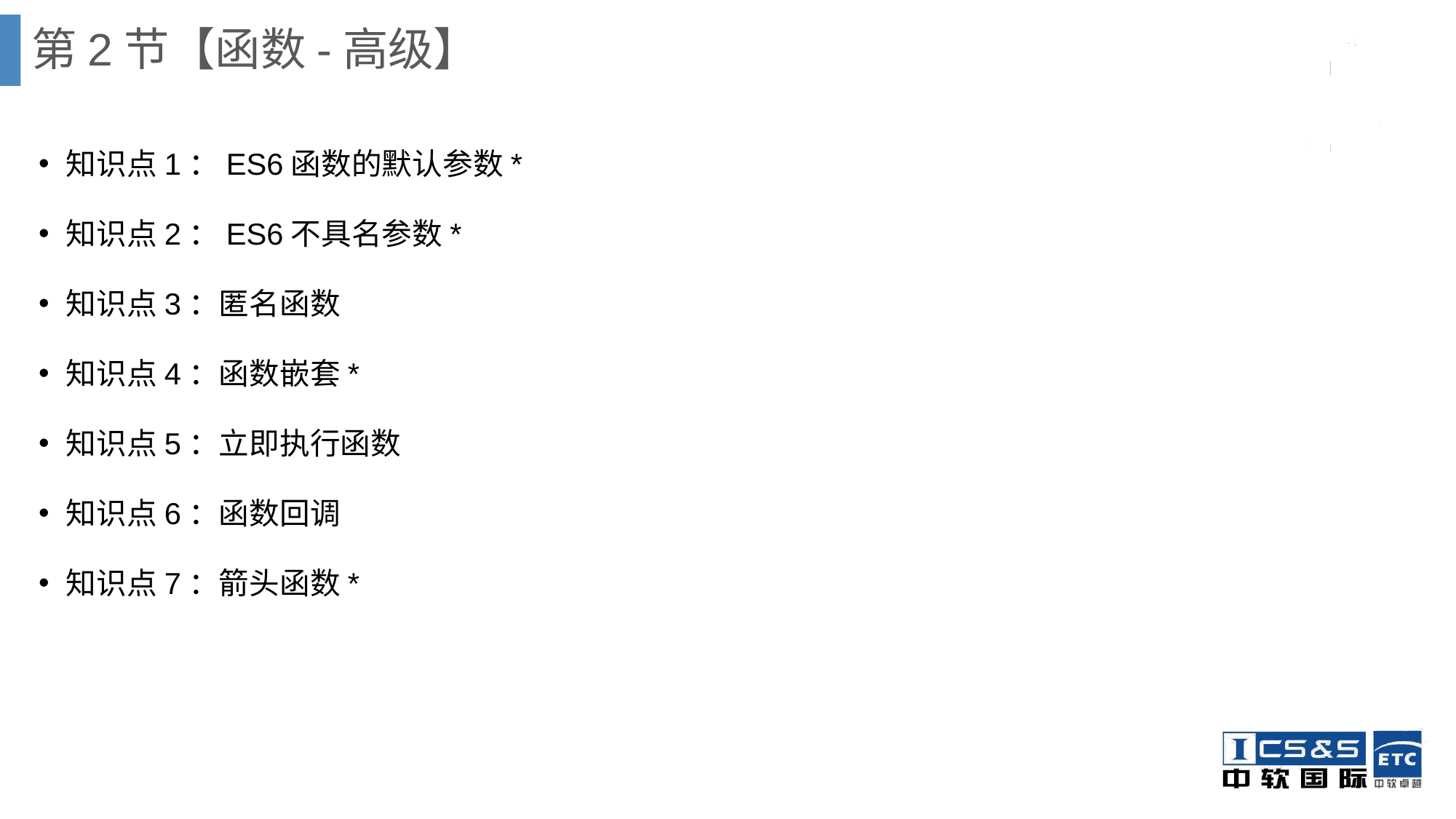

# 第2节【函数-高级】
知识点1：ES6函数的默认参数*
知识点2：ES6不具名参数*
知识点3：匿名函数
知识点4：函数嵌套*
知识点5：立即执行函数
知识点6：函数回调
知识点7：箭头函数*